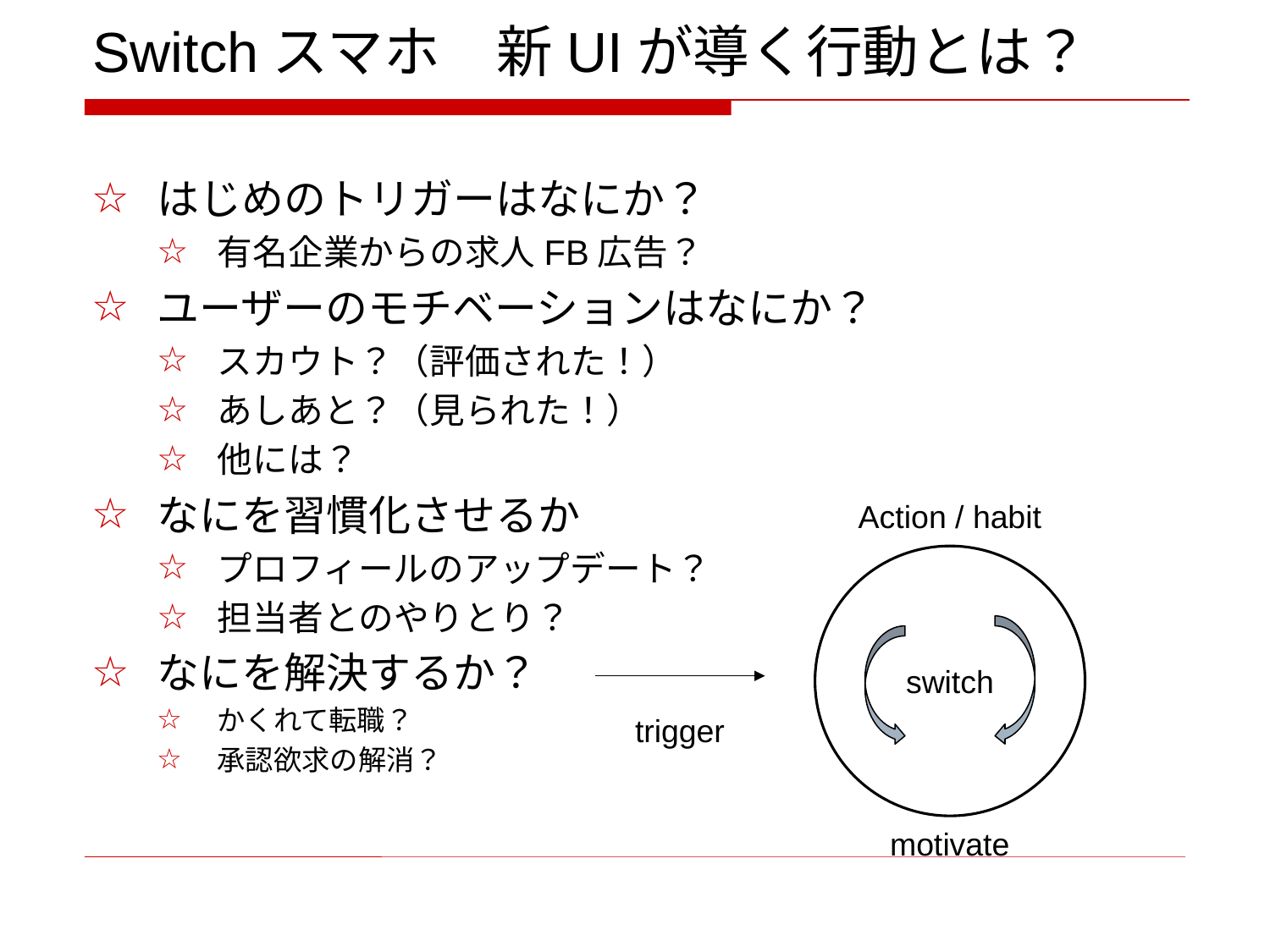

# Switchスマホ　新UIが導く行動とは？
はじめのトリガーはなにか？
有名企業からの求人FB広告？
ユーザーのモチベーションはなにか？
スカウト？（評価された！）
あしあと？（見られた！）
他には？
なにを習慣化させるか
プロフィールのアップデート？
担当者とのやりとり？
なにを解決するか？
かくれて転職？
承認欲求の解消？
Action / habit

switch
trigger
motivate